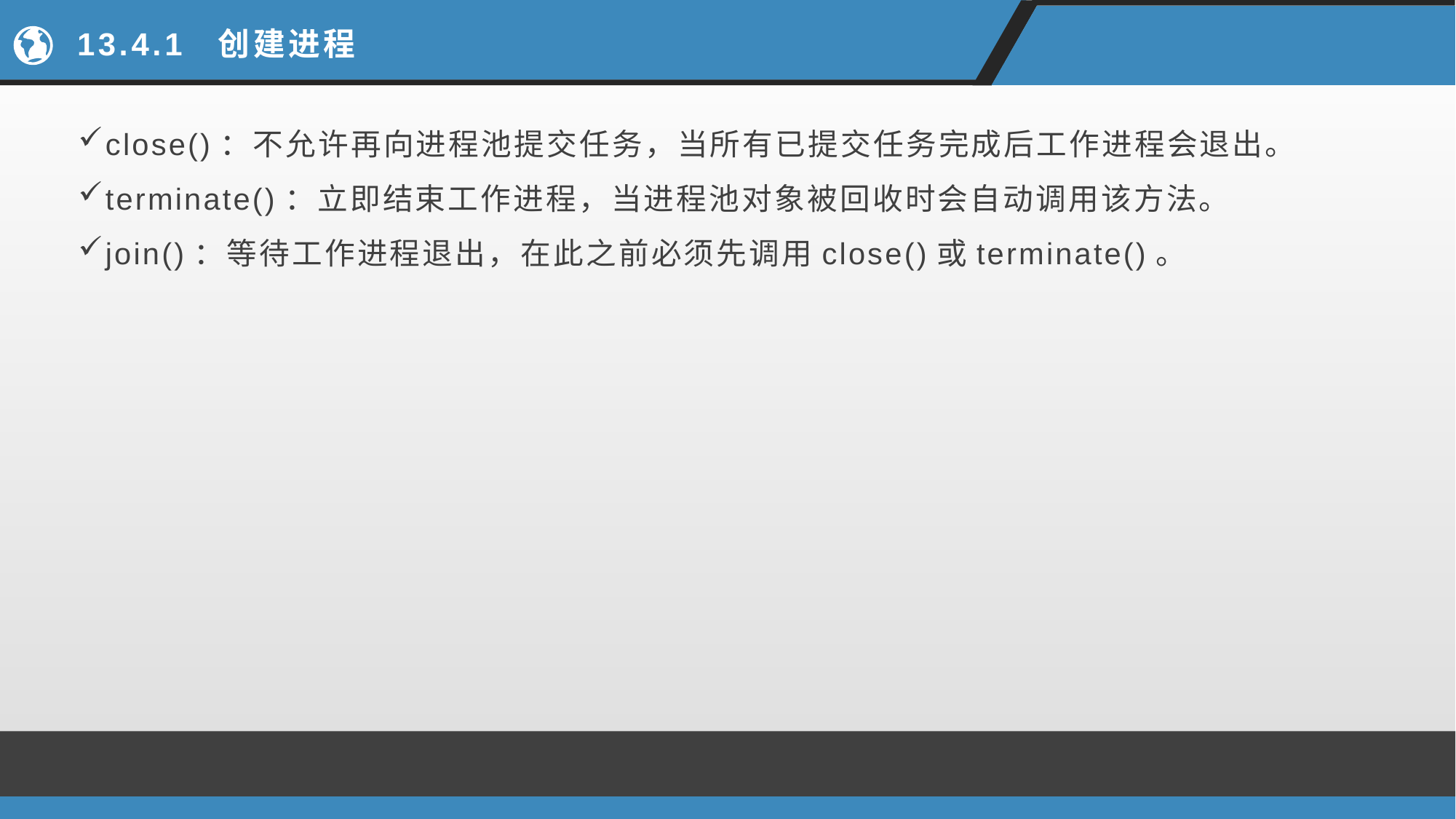

# 13.4.1  创建进程

close()：不允许再向进程池提交任务，当所有已提交任务完成后工作进程会退出。
terminate()：立即结束工作进程，当进程池对象被回收时会自动调用该方法。
join()：等待工作进程退出，在此之前必须先调用close()或terminate()。